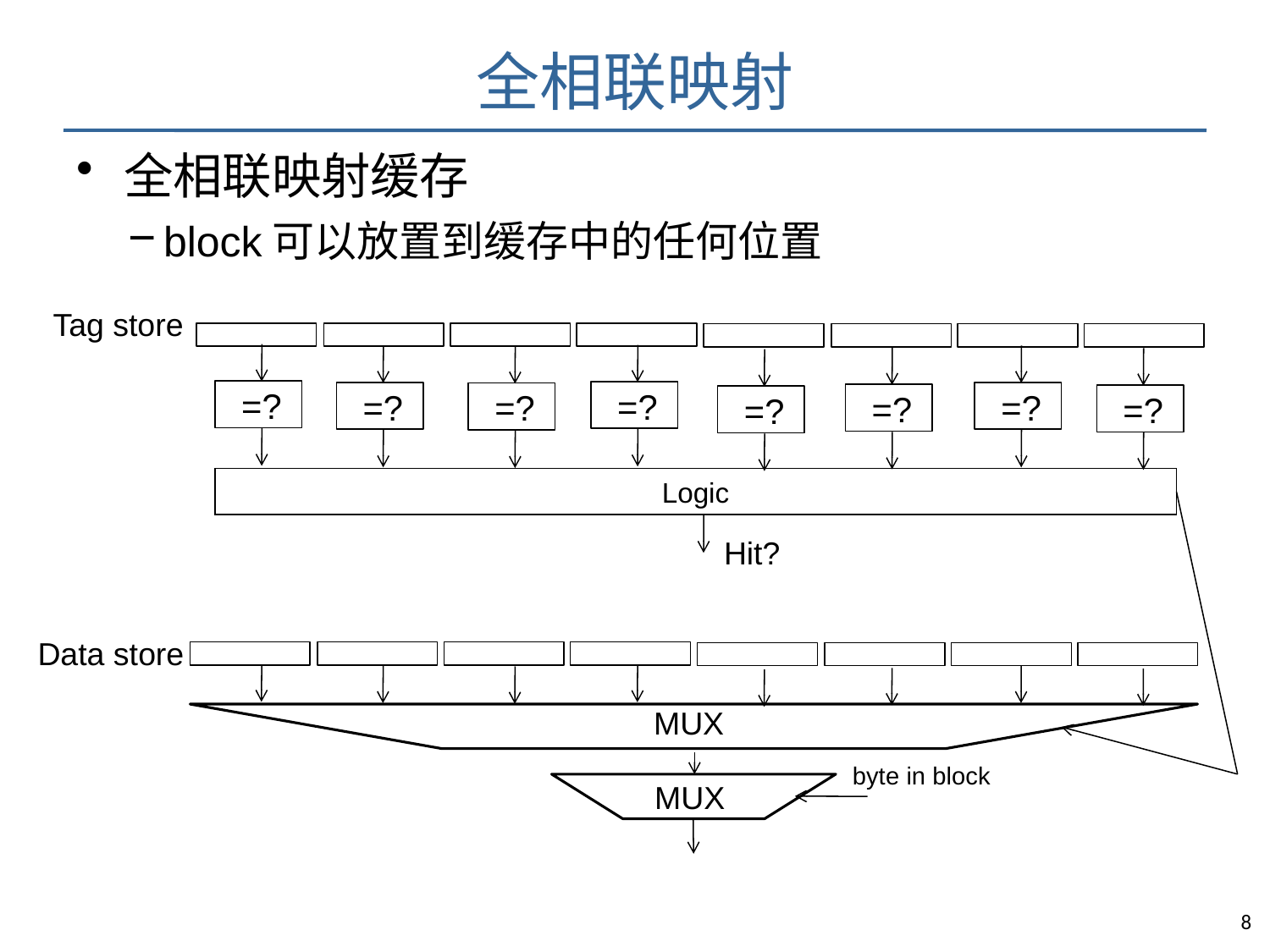

# 全相联映射
全相联映射缓存
block可以放置到缓存中的任何位置

Tag store

=?
=?
=?
=?
=?

=?

=?

=?

Logic
Hit?
Data store

MUX

byte in block
MUX

8